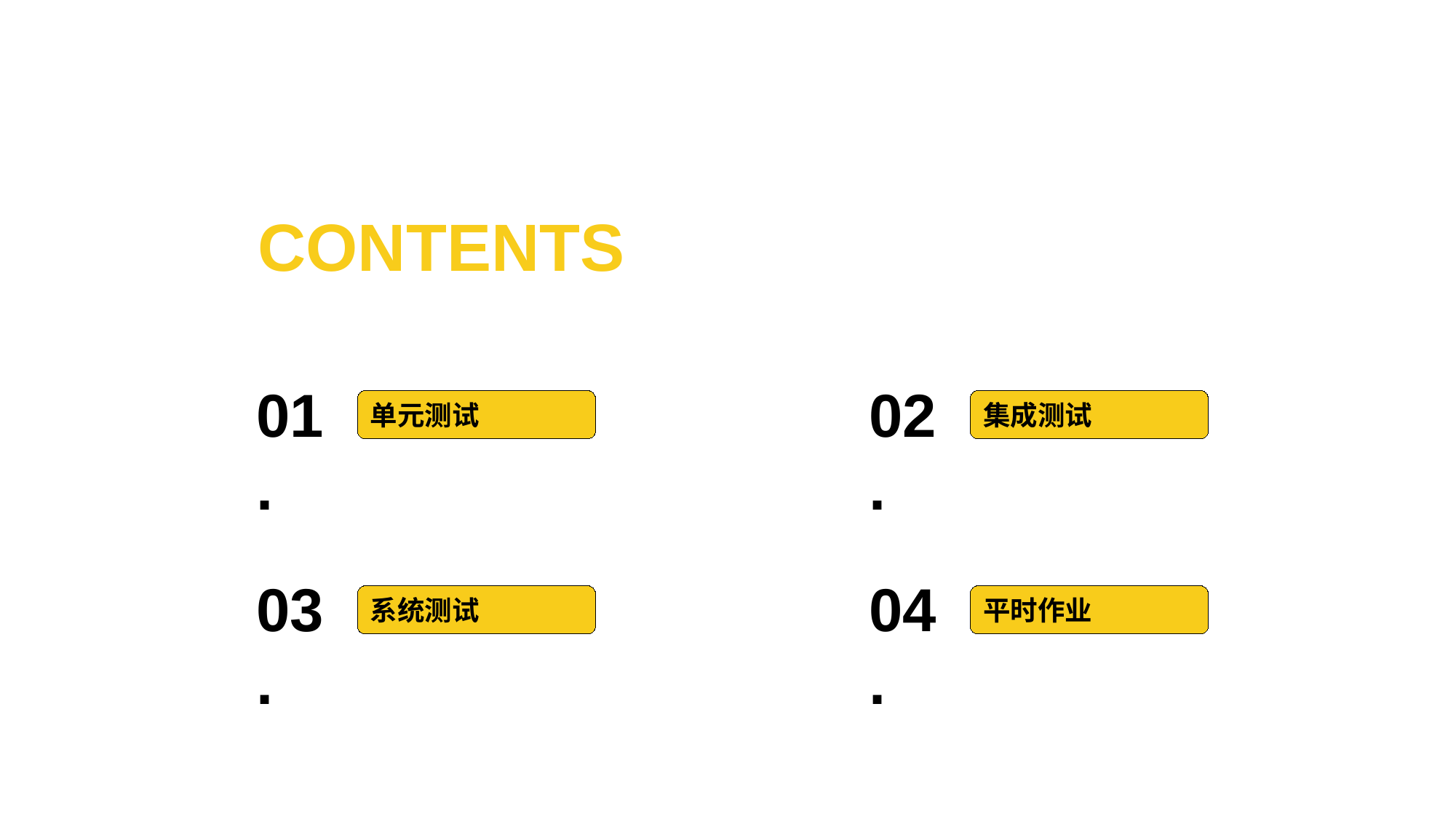

CONTENTS
01.
02.
单元测试
集成测试
03.
04.
系统测试
平时作业